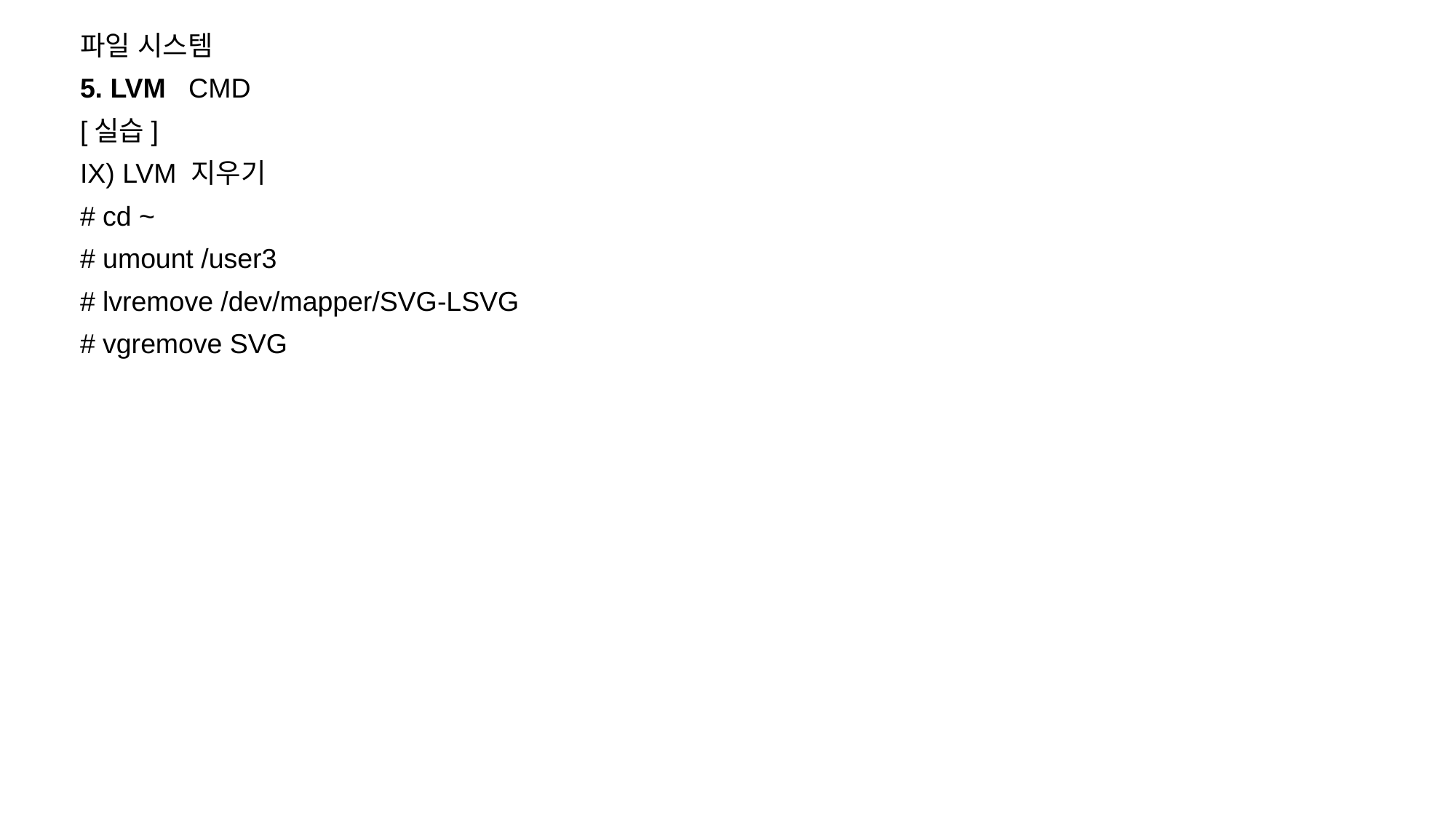

파일 시스템
5. LVM   CMD
[실습]
IX) LVM 지우기
# cd ~
# umount /user3
# lvremove /dev/mapper/SVG-LSVG
# vgremove SVG